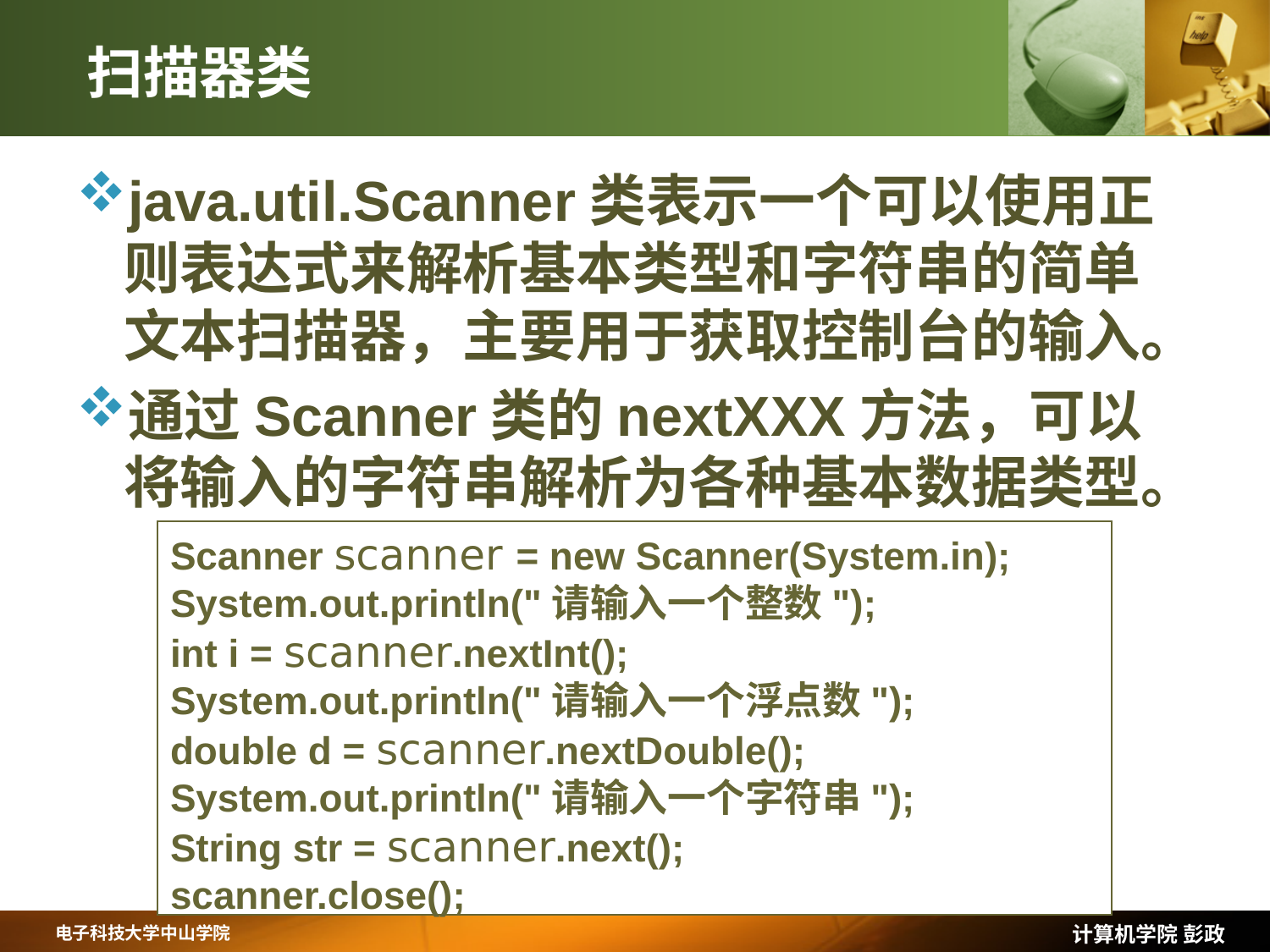

# 扫描器类
java.util.Scanner类表示一个可以使用正则表达式来解析基本类型和字符串的简单文本扫描器，主要用于获取控制台的输入。
通过Scanner类的nextXXX方法，可以将输入的字符串解析为各种基本数据类型。

Scanner scanner = new Scanner(System.in);
System.out.println("请输入一个整数");
int i = scanner.nextInt();
System.out.println("请输入一个浮点数");
double d = scanner.nextDouble();
System.out.println("请输入一个字符串");
String str = scanner.next();
scanner.close();
计算机学院 彭政
电子科技大学中山学院